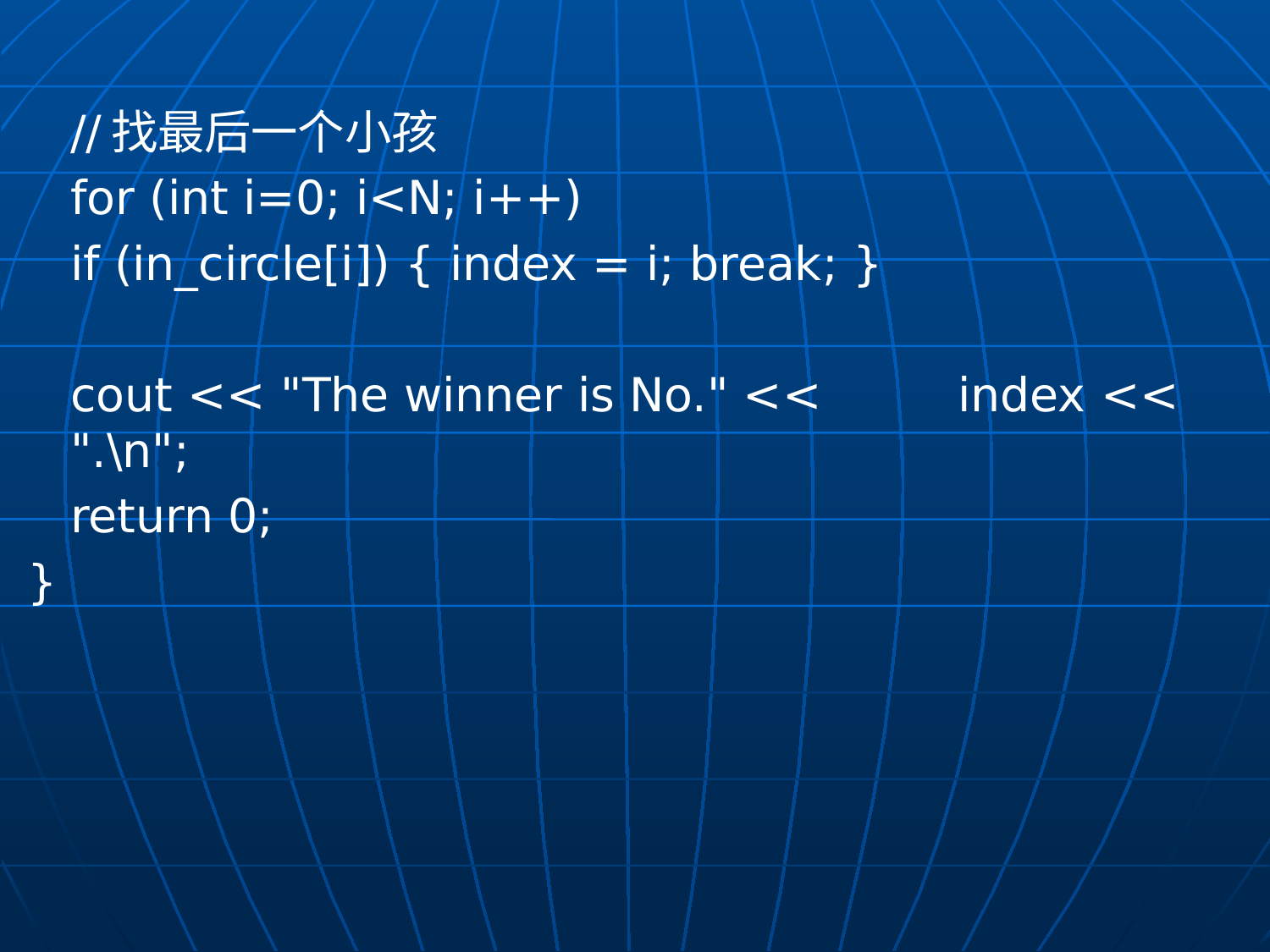

//找最后一个小孩
	for (int i=0; i<N; i++)
		if (in_circle[i]) { index = i; break; }

	cout << "The winner is No." << 			   index << ".\n";
	return 0;
}